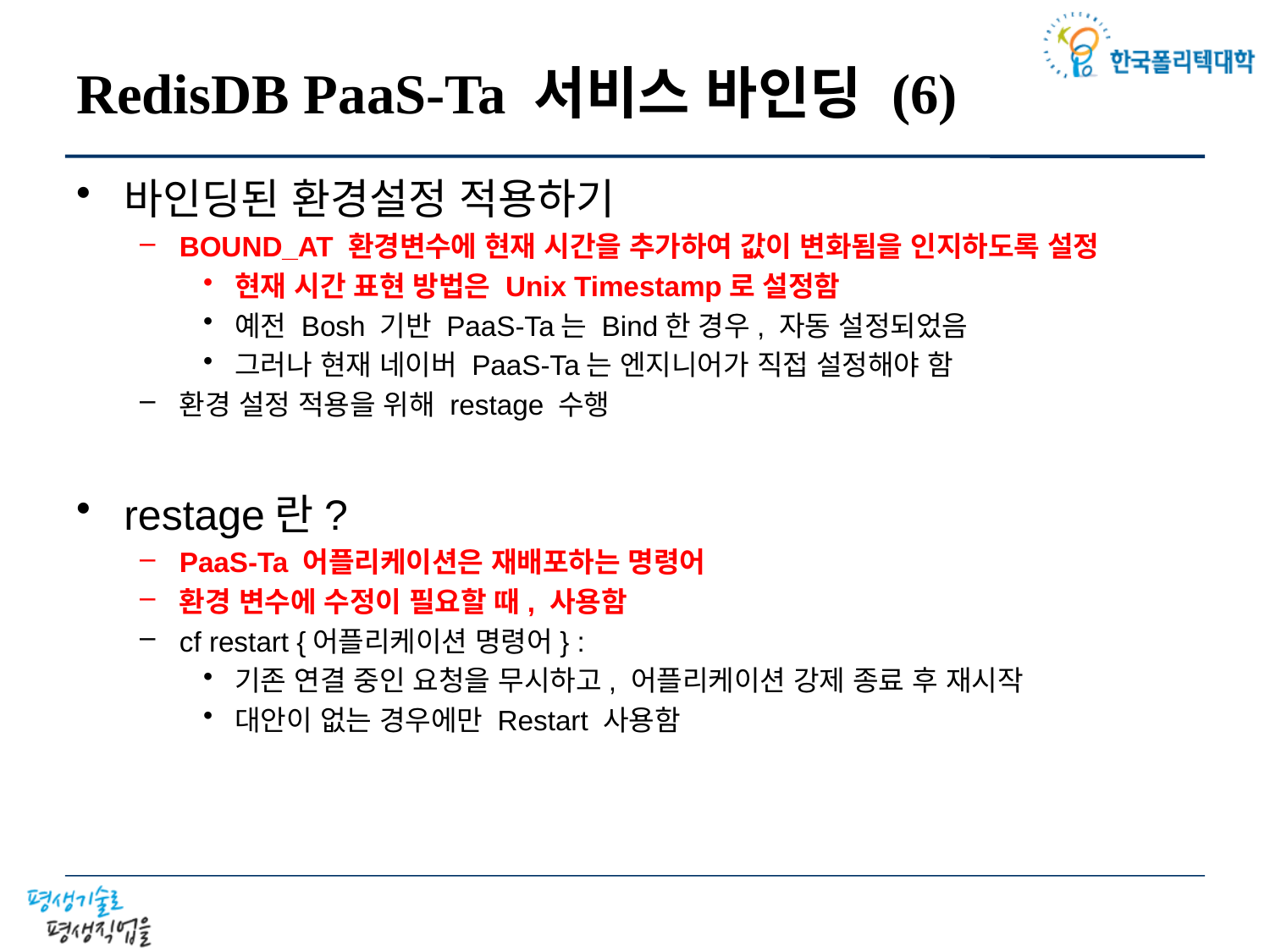

# RedisDB PaaS-Ta 서비스 바인딩 (6)
바인딩된 환경설정 적용하기
BOUND_AT 환경변수에 현재 시간을 추가하여 값이 변화됨을 인지하도록 설정
현재 시간 표현 방법은 Unix Timestamp로 설정함
예전 Bosh 기반 PaaS-Ta는 Bind한 경우, 자동 설정되었음
그러나 현재 네이버 PaaS-Ta는 엔지니어가 직접 설정해야 함
환경 설정 적용을 위해 restage 수행

restage란?
PaaS-Ta 어플리케이션은 재배포하는 명령어
환경 변수에 수정이 필요할 때, 사용함
cf restart {어플리케이션 명령어} :
기존 연결 중인 요청을 무시하고, 어플리케이션 강제 종료 후 재시작
대안이 없는 경우에만 Restart 사용함